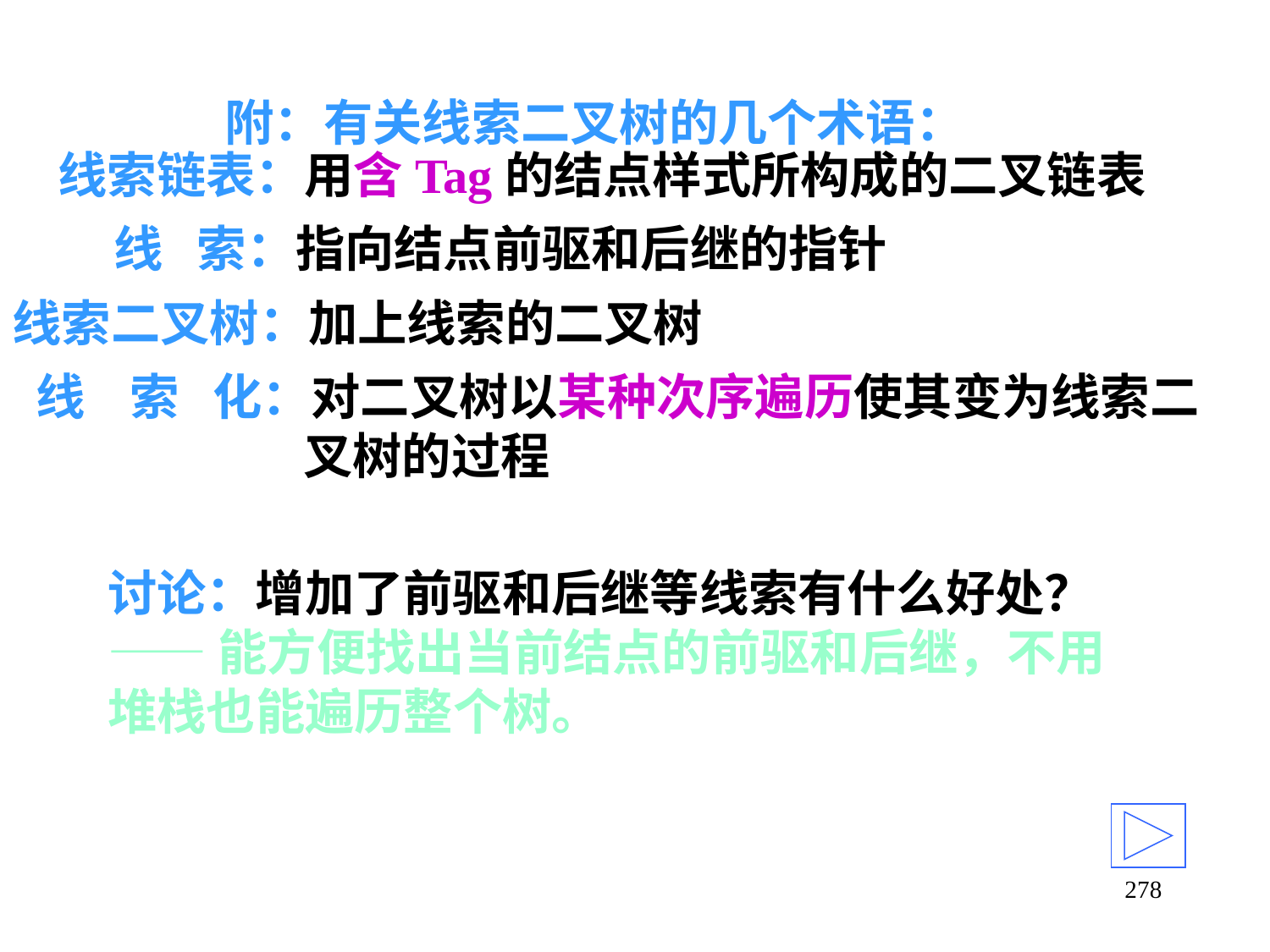

# 附：有关线索二叉树的几个术语：
   线索链表：用含Tag的结点样式所构成的二叉链表
        线   索：指向结点前驱和后继的指针
线索二叉树：加上线索的二叉树
 线    索   化：对二叉树以某种次序遍历使其变为线索二叉树的过程
讨论：增加了前驱和后继等线索有什么好处？
——能方便找出当前结点的前驱和后继，不用堆栈也能遍历整个树。

278